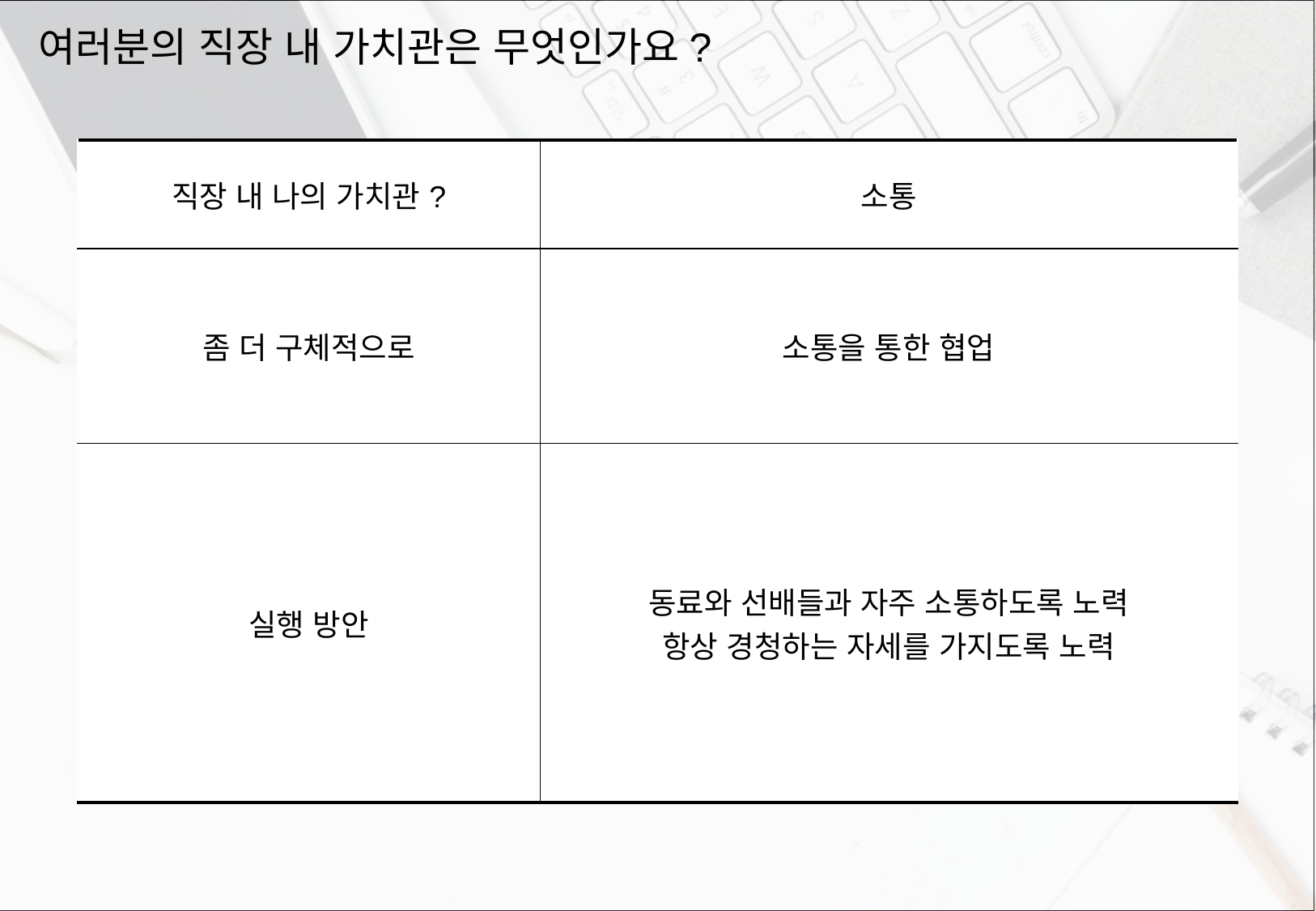

# 여러분의 직장 내 가치관은 무엇인가요?
| 직장 내 나의 가치관? | 소통 |
| --- | --- |
| 좀 더 구체적으로 | 소통을 통한 협업 |
| 실행 방안 | 동료와 선배들과 자주 소통하도록 노력 항상 경청하는 자세를 가지도록 노력 |